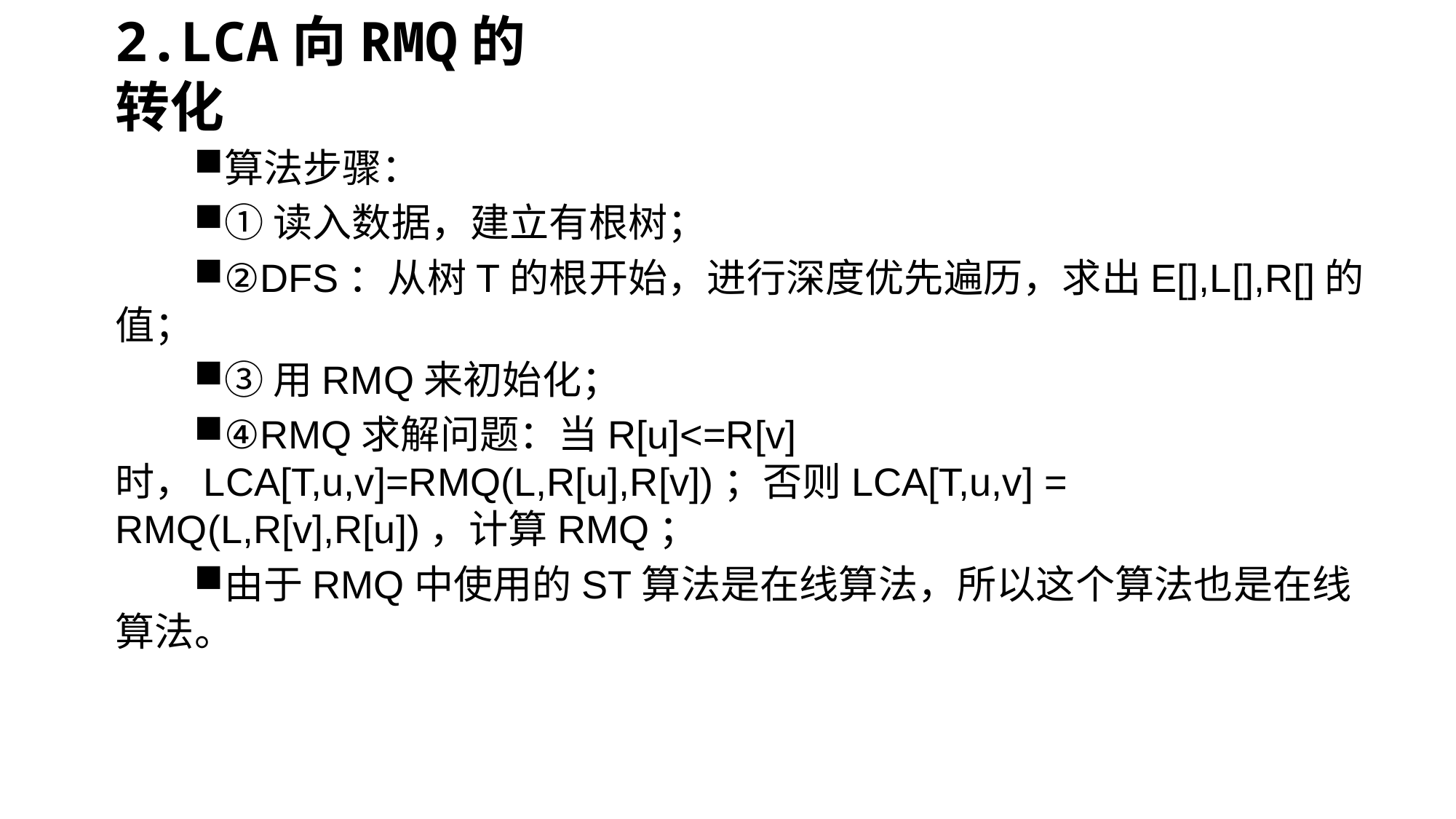

# 2.LCA向RMQ的转化
算法步骤：
①读入数据，建立有根树；
②DFS：从树T的根开始，进行深度优先遍历，求出E[],L[],R[]的值；
③用RMQ来初始化；
④RMQ求解问题：当R[u]<=R[v]时，LCA[T,u,v]=RMQ(L,R[u],R[v])；否则LCA[T,u,v] = RMQ(L,R[v],R[u])，计算RMQ；
由于RMQ中使用的ST算法是在线算法，所以这个算法也是在线算法。